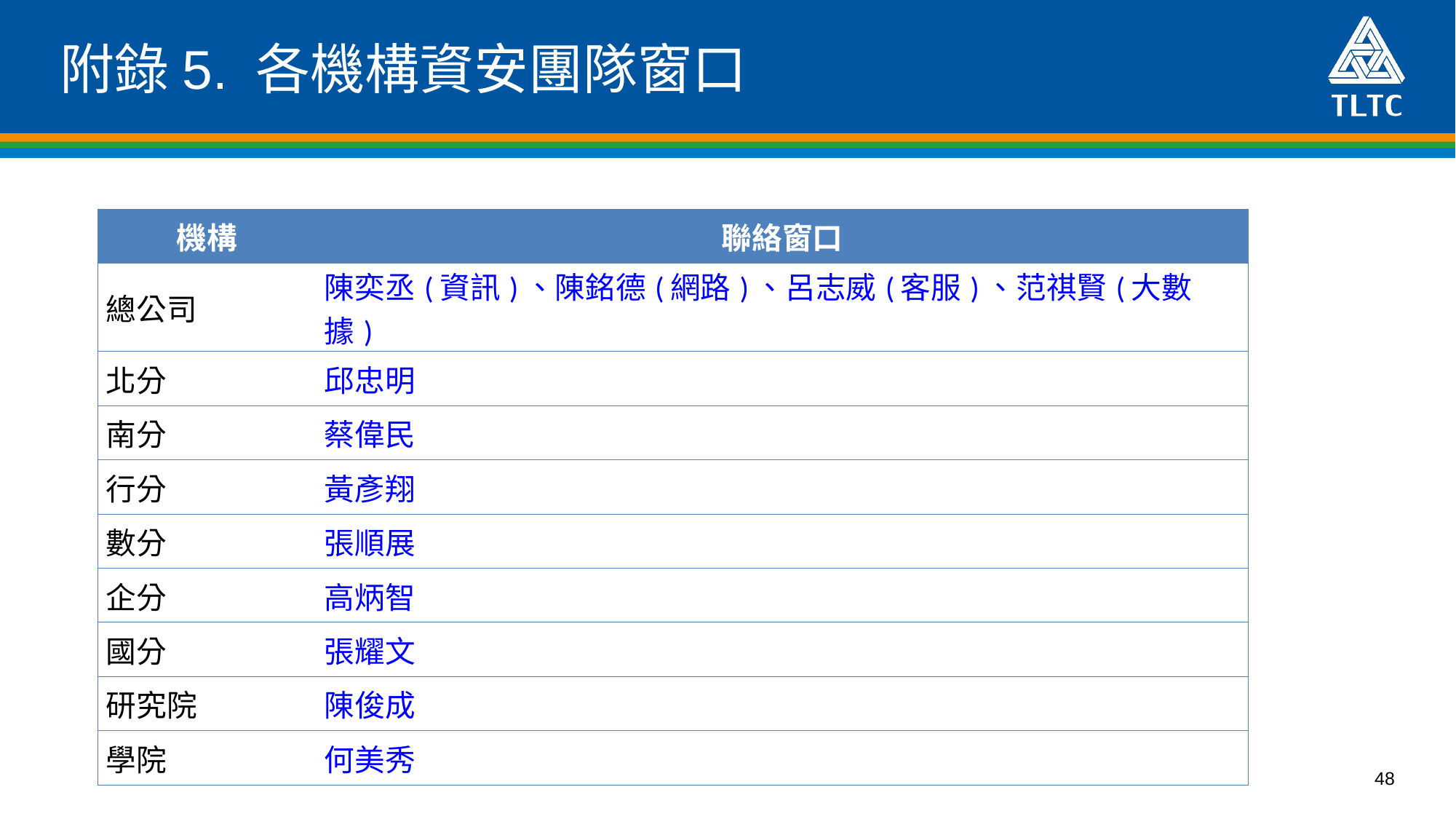

# 附錄5. 各機構資安團隊窗口
| 機構 | 聯絡窗口 |
| --- | --- |
| 總公司 | 陳奕丞(資訊)、陳銘德(網路)、呂志威(客服)、范祺賢(大數據) |
| 北分 | 邱忠明 |
| 南分 | 蔡偉民 |
| 行分 | 黃彥翔 |
| 數分 | 張順展 |
| 企分 | 高炳智 |
| 國分 | 張耀文 |
| 研究院 | 陳俊成 |
| 學院 | 何美秀 |
48